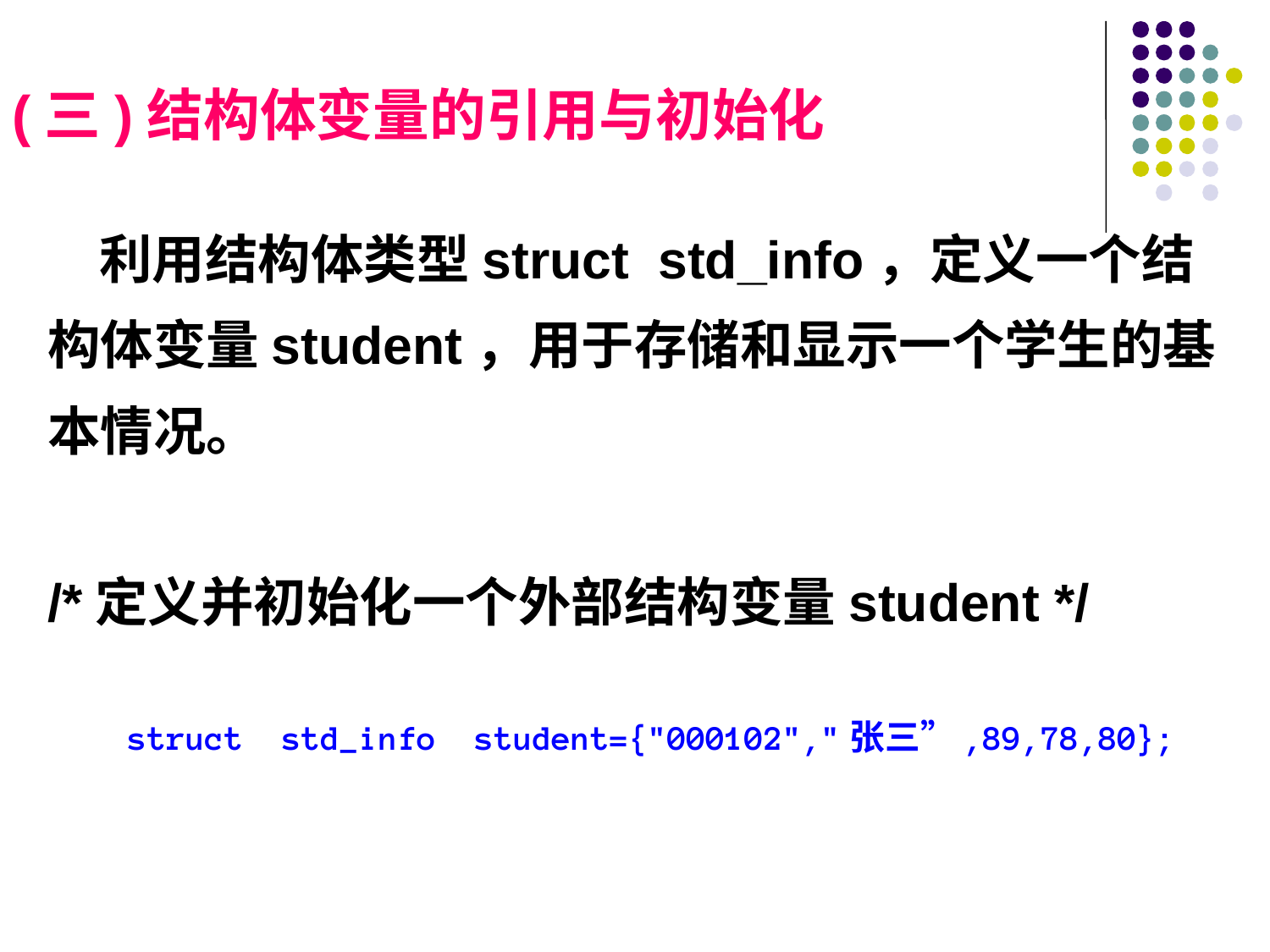

(三)结构体变量的引用与初始化
利用结构体类型struct  std_info，定义一个结构体变量student，用于存储和显示一个学生的基本情况。
/*定义并初始化一个外部结构变量student */
struct  std_info  student={"000102","张三”,89,78,80};